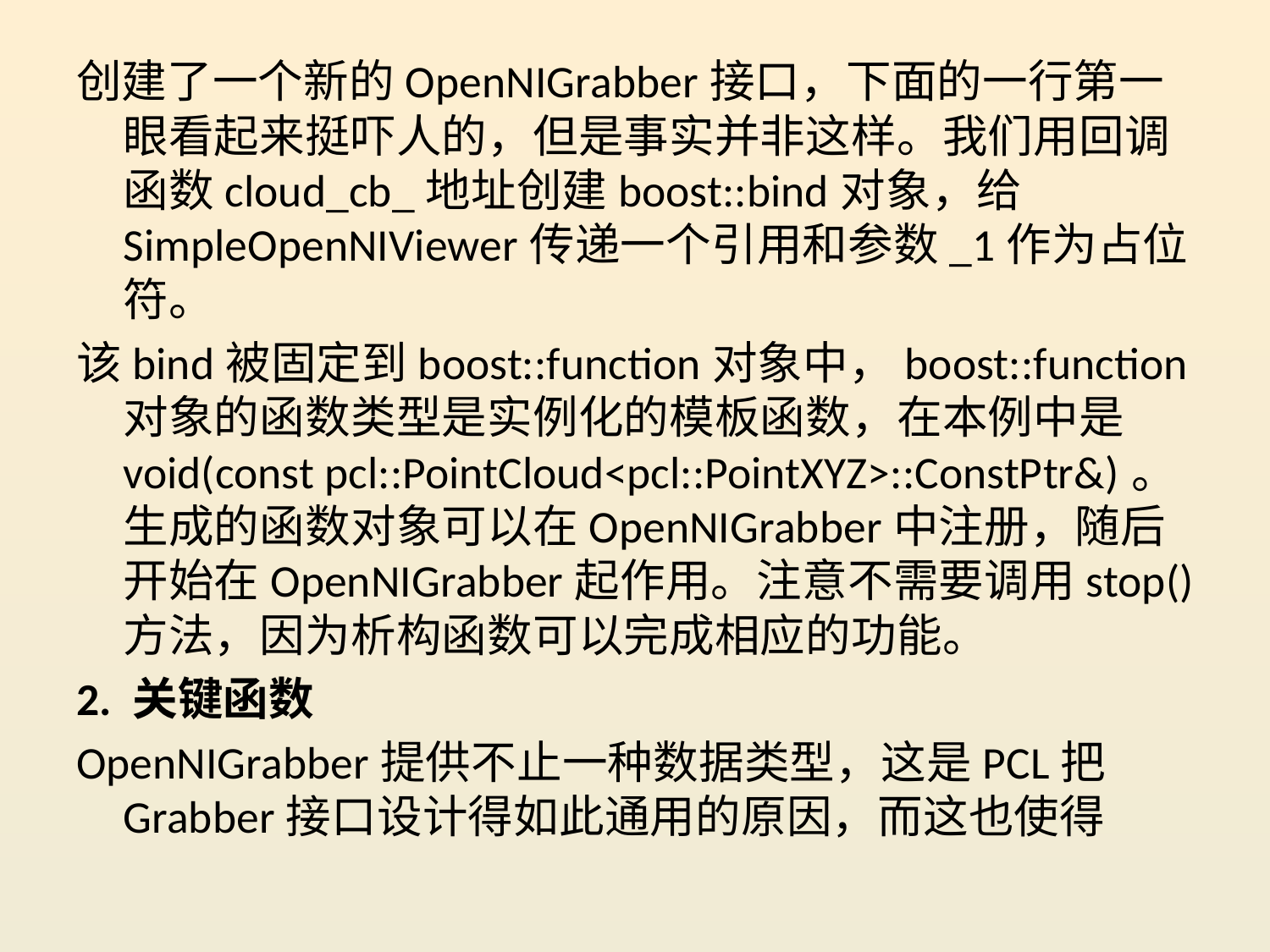

创建了一个新的OpenNIGrabber接口，下面的一行第一眼看起来挺吓人的，但是事实并非这样。我们用回调函数cloud_cb_地址创建boost::bind对象，给SimpleOpenNIViewer传递一个引用和参数_1作为占位符。
该bind被固定到boost::function对象中，boost::function对象的函数类型是实例化的模板函数，在本例中是void(const pcl::PointCloud<pcl::PointXYZ>::ConstPtr&)。生成的函数对象可以在OpenNIGrabber中注册，随后开始在OpenNIGrabber起作用。注意不需要调用stop()方法，因为析构函数可以完成相应的功能。
2. 关键函数
OpenNIGrabber提供不止一种数据类型，这是PCL把Grabber接口设计得如此通用的原因，而这也使得